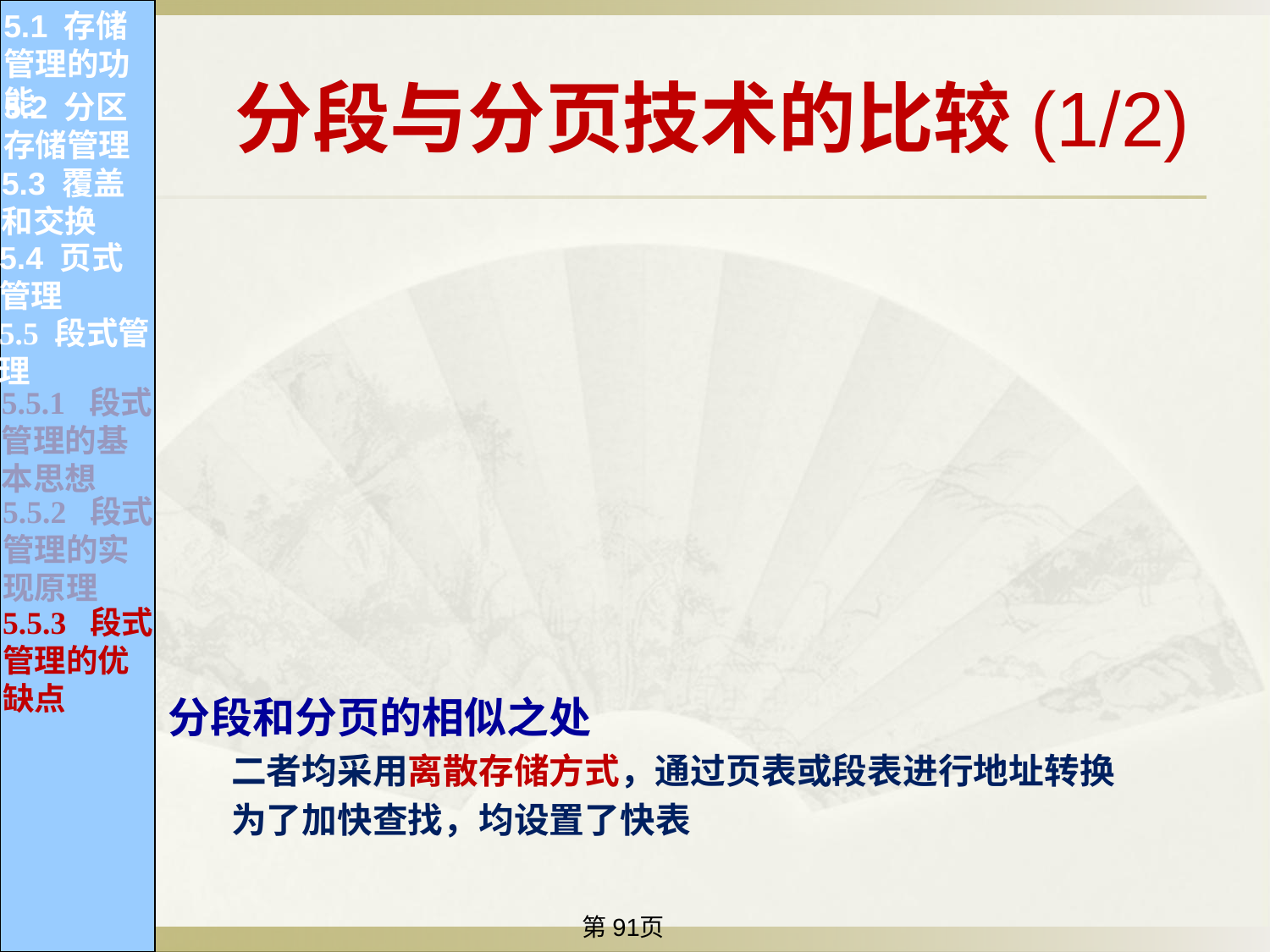

5.1 存储管理的功能
分段与分页技术的比较(1/2)
5.2 分区存储管理
5.3 覆盖和交换
分段和分页的相似之处
二者均采用离散存储方式，通过页表或段表进行地址转换
为了加快查找，均设置了快表
5.4 页式管理
5.5 段式管理
5.5.1  段式管理的基本思想
5.5.2  段式管理的实现原理
5.5.3  段式管理的优缺点